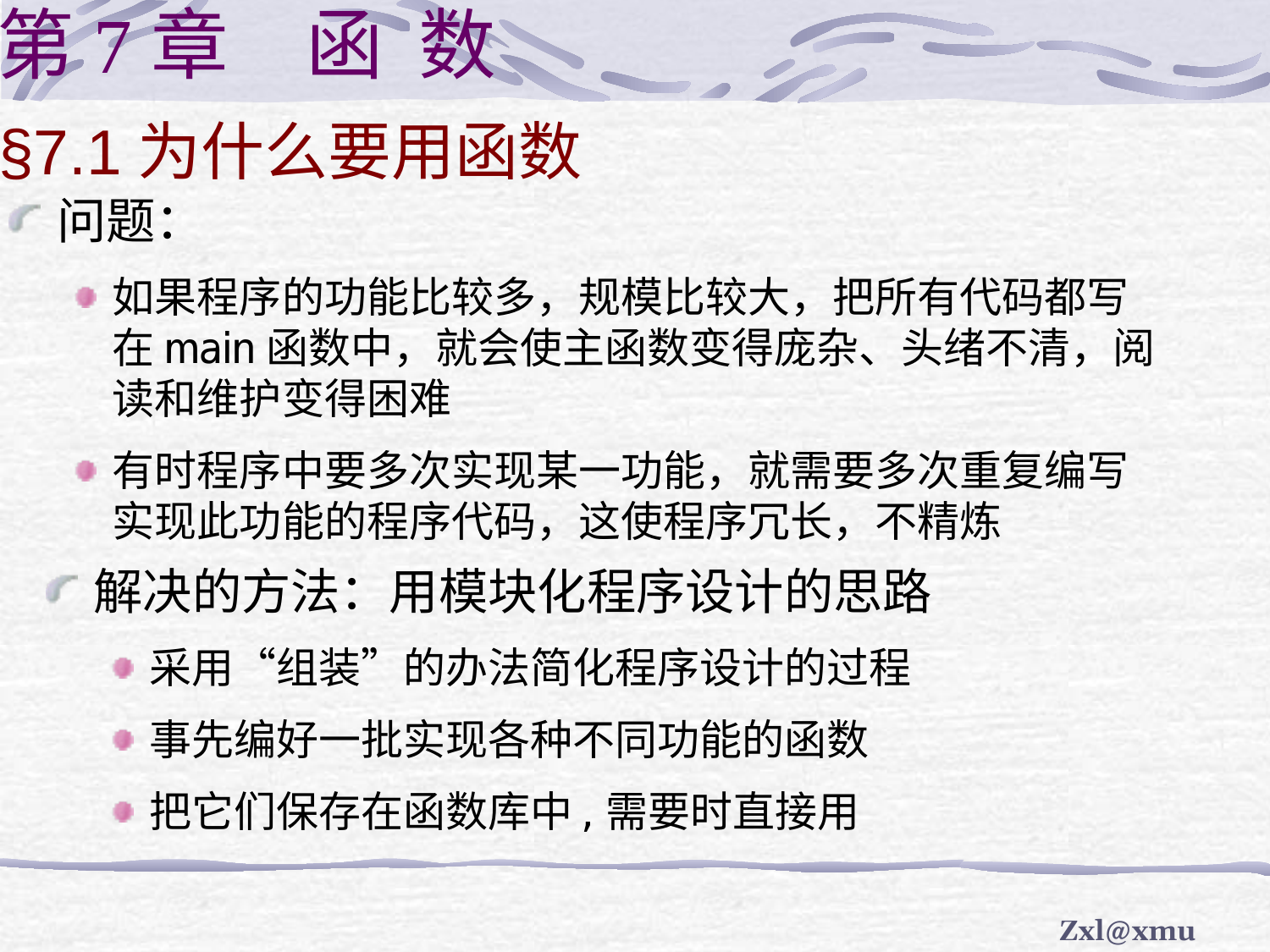

第7章　函  数
# §7.1为什么要用函数
问题：
如果程序的功能比较多，规模比较大，把所有代码都写在main函数中，就会使主函数变得庞杂、头绪不清，阅读和维护变得困难
有时程序中要多次实现某一功能，就需要多次重复编写实现此功能的程序代码，这使程序冗长，不精炼
解决的方法：用模块化程序设计的思路
采用“组装”的办法简化程序设计的过程
事先编好一批实现各种不同功能的函数
把它们保存在函数库中,需要时直接用